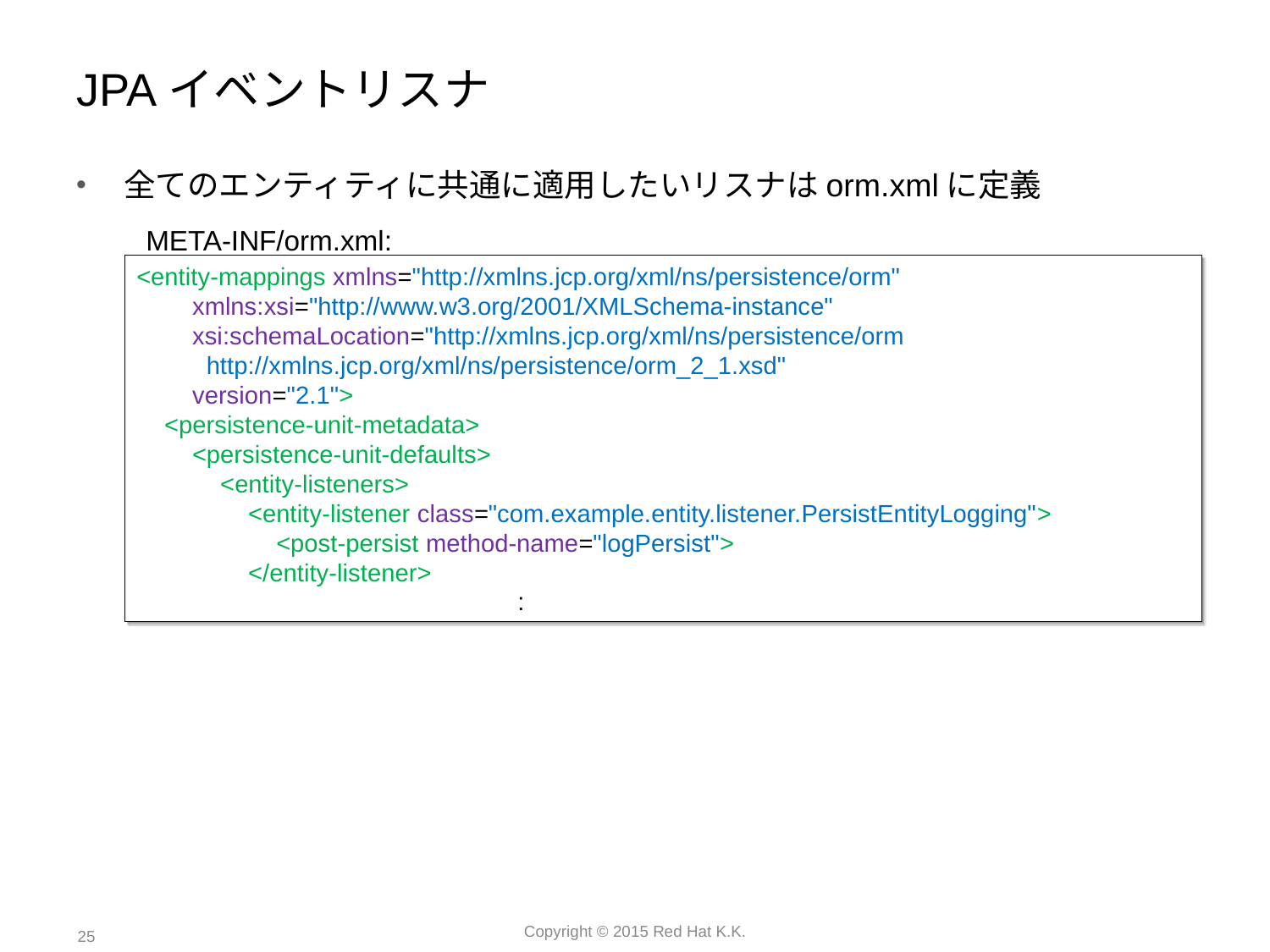

# JPAイベントリスナ
全てのエンティティに共通に適用したいリスナはorm.xmlに定義
META-INF/orm.xml:
<entity-mappings xmlns="http://xmlns.jcp.org/xml/ns/persistence/orm"
        xmlns:xsi="http://www.w3.org/2001/XMLSchema-instance"
        xsi:schemaLocation="http://xmlns.jcp.org/xml/ns/persistence/orm
          http://xmlns.jcp.org/xml/ns/persistence/orm_2_1.xsd"
        version="2.1">
    <persistence-unit-metadata>
        <persistence-unit-defaults>
            <entity-listeners>
                <entity-listener class="com.example.entity.listener.PersistEntityLogging">
                    <post-persist method-name="logPersist">
                </entity-listener>
			:
25
Copyright © 2015 Red Hat K.K.